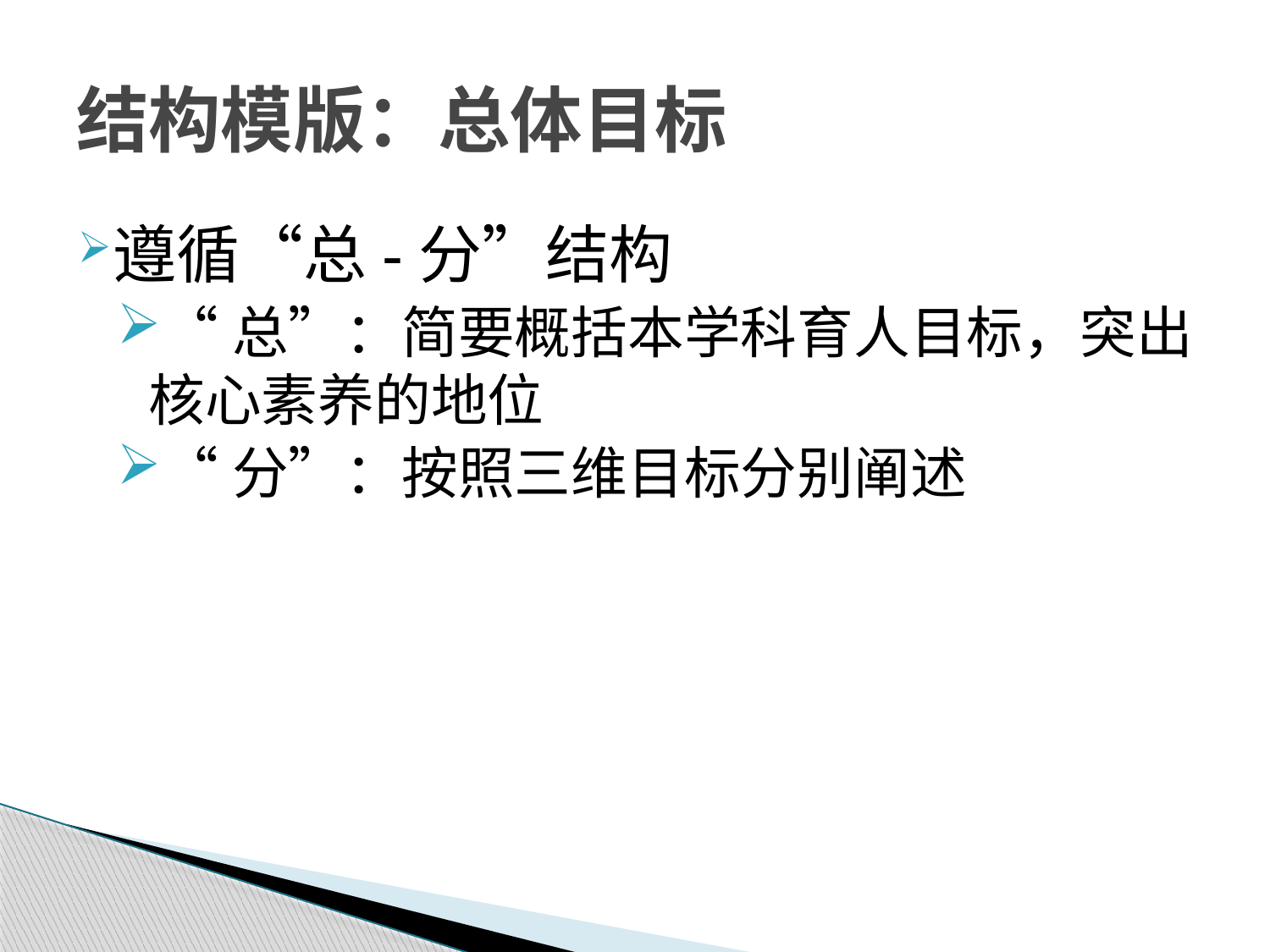

# 结构模版：总体目标
遵循“总-分”结构
“总”：简要概括本学科育人目标，突出核心素养的地位
“分”：按照三维目标分别阐述